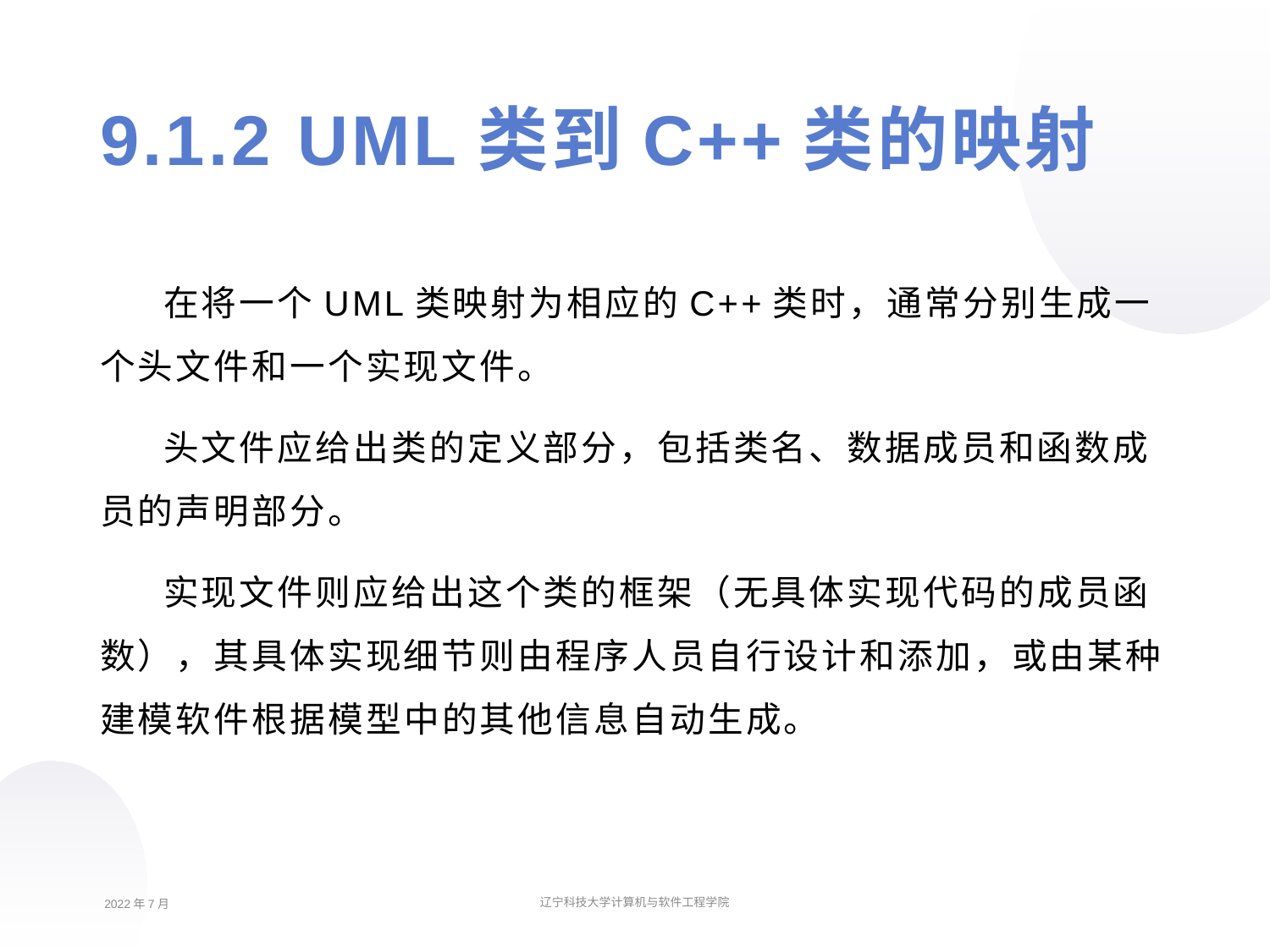

9.1.2 UML类到C++类的映射
在将一个UML类映射为相应的C++类时，通常分别生成一个头文件和一个实现文件。
头文件应给出类的定义部分，包括类名、数据成员和函数成员的声明部分。
实现文件则应给出这个类的框架（无具体实现代码的成员函数），其具体实现细节则由程序人员自行设计和添加，或由某种建模软件根据模型中的其他信息自动生成。

2022年7月
辽宁科技大学计算机与软件工程学院
9